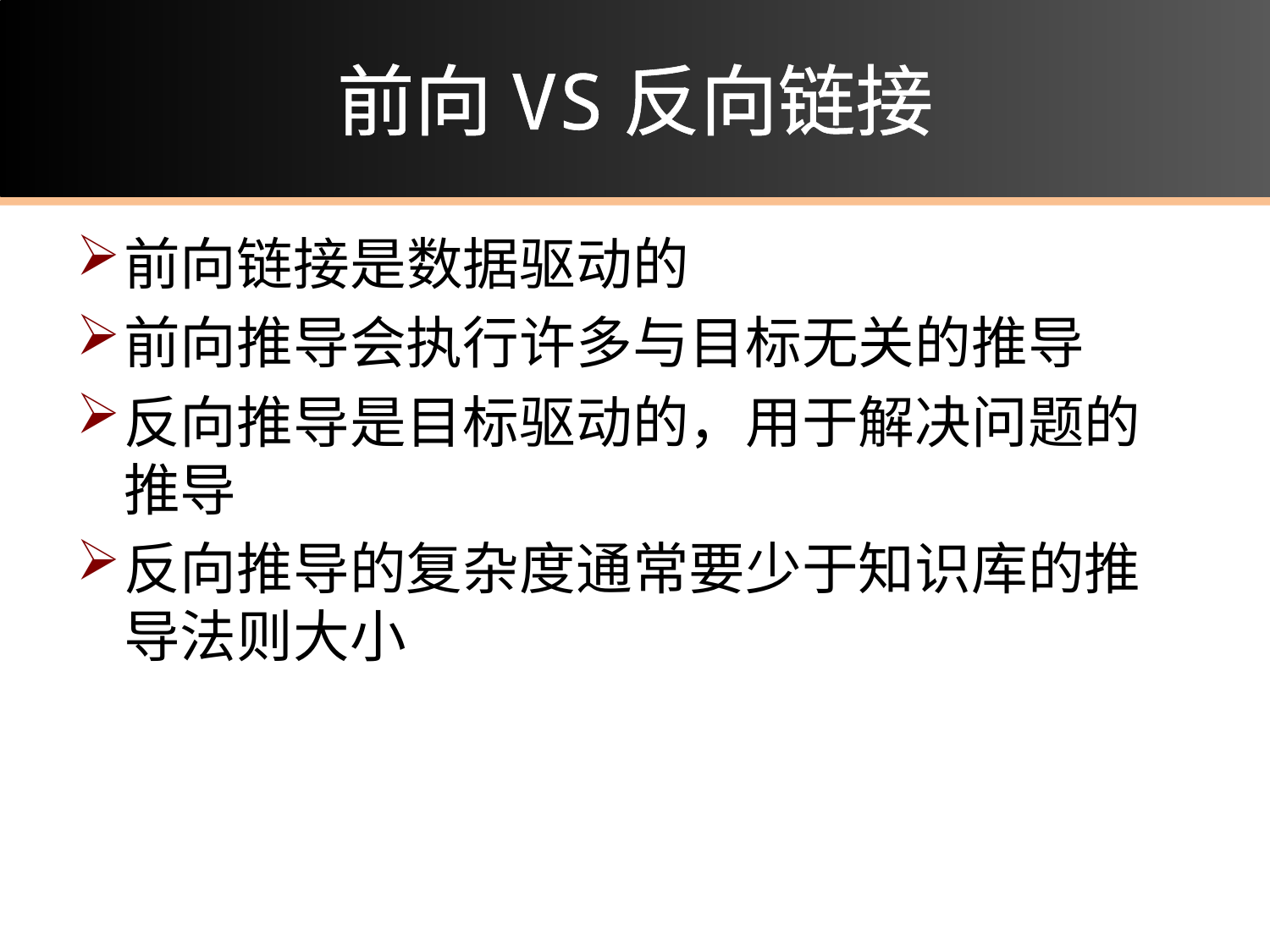

# 前向VS反向链接
前向链接是数据驱动的
前向推导会执行许多与目标无关的推导
反向推导是目标驱动的，用于解决问题的推导
反向推导的复杂度通常要少于知识库的推导法则大小